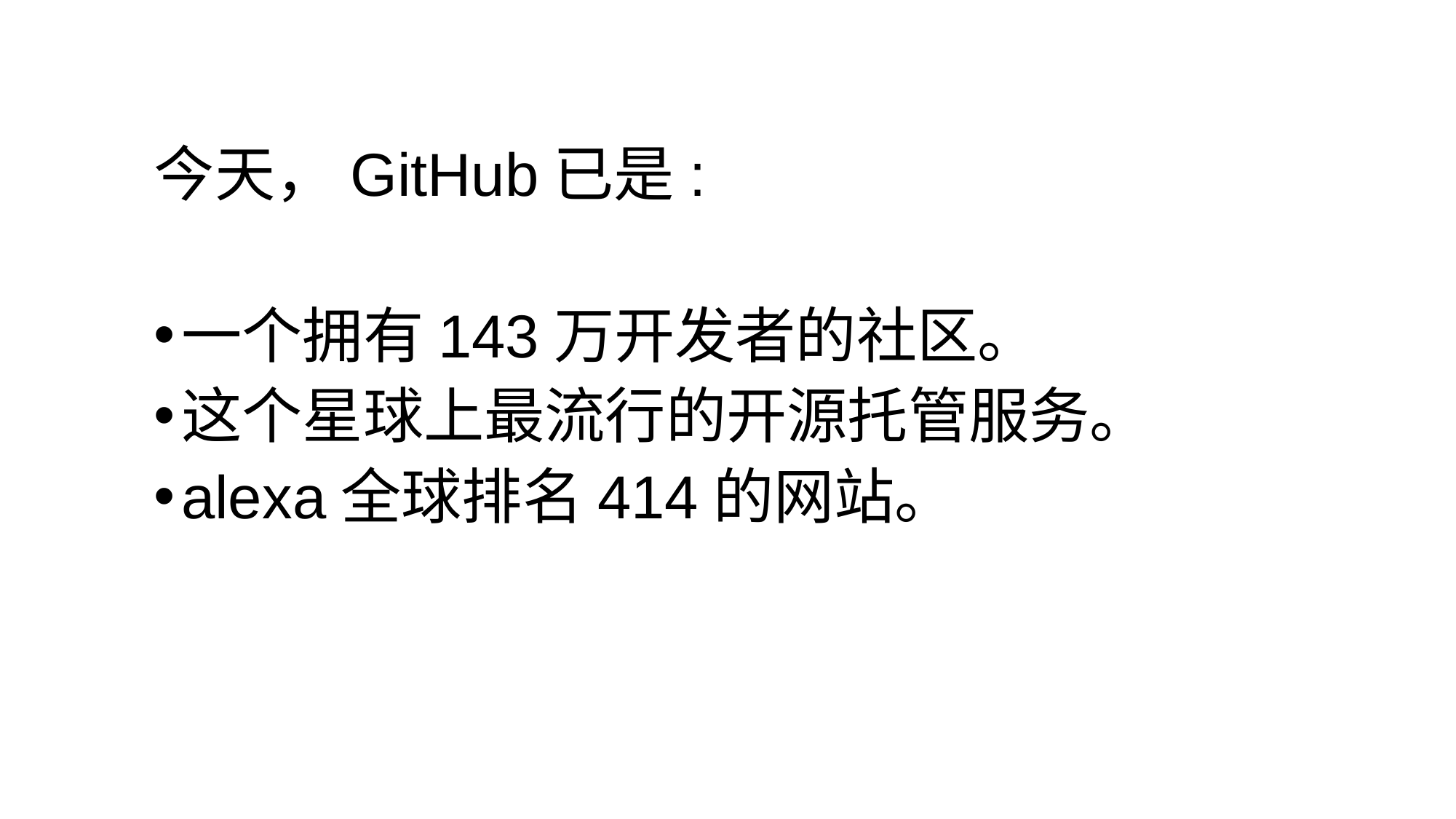

今天，GitHub已是:

一个拥有143万开发者的社区。
这个星球上最流行的开源托管服务。
alexa全球排名414的网站。